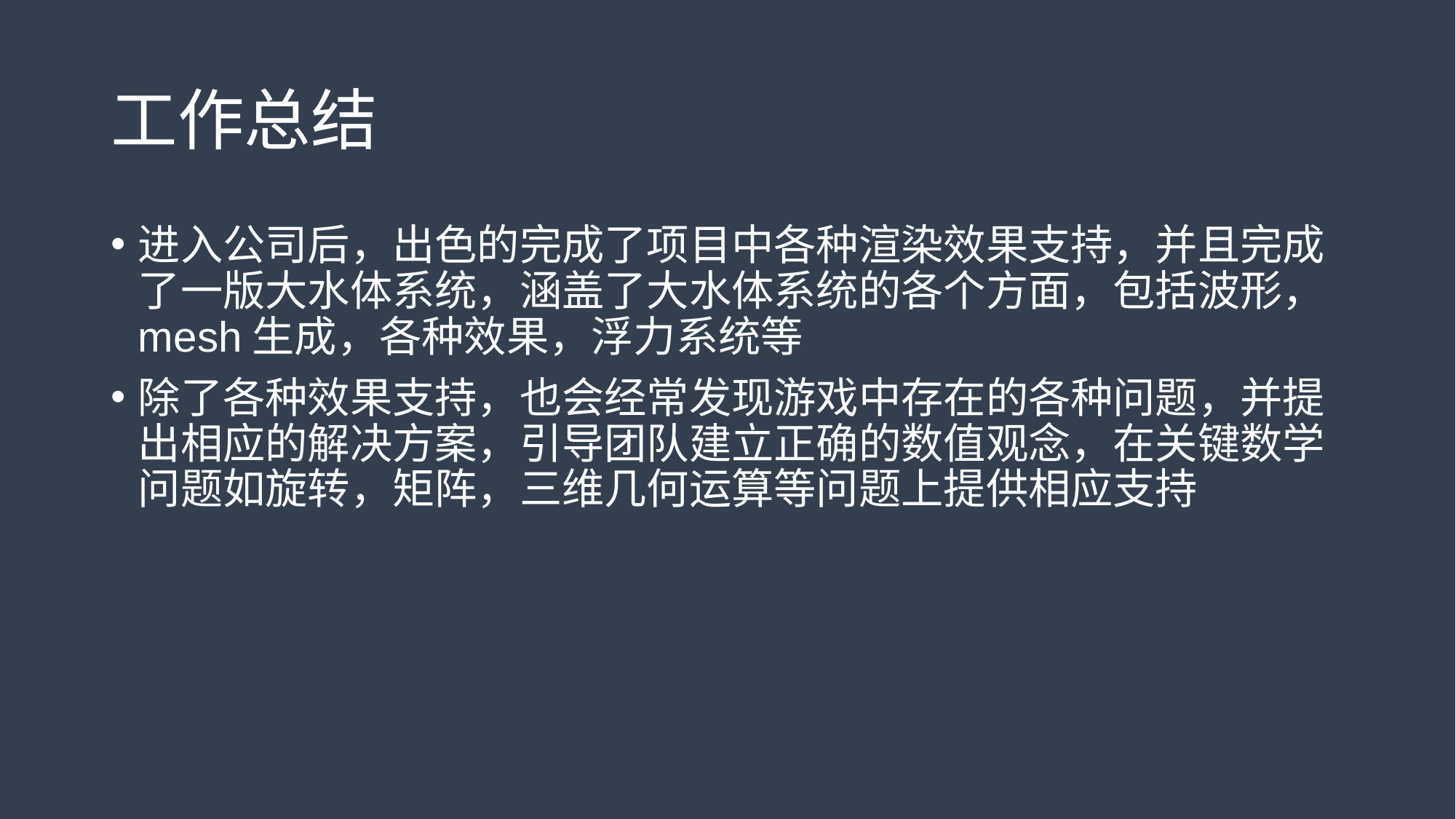

# 工作总结
进入公司后，出色的完成了项目中各种渲染效果支持，并且完成了一版大水体系统，涵盖了大水体系统的各个方面，包括波形，mesh生成，各种效果，浮力系统等
除了各种效果支持，也会经常发现游戏中存在的各种问题，并提出相应的解决方案，引导团队建立正确的数值观念，在关键数学问题如旋转，矩阵，三维几何运算等问题上提供相应支持